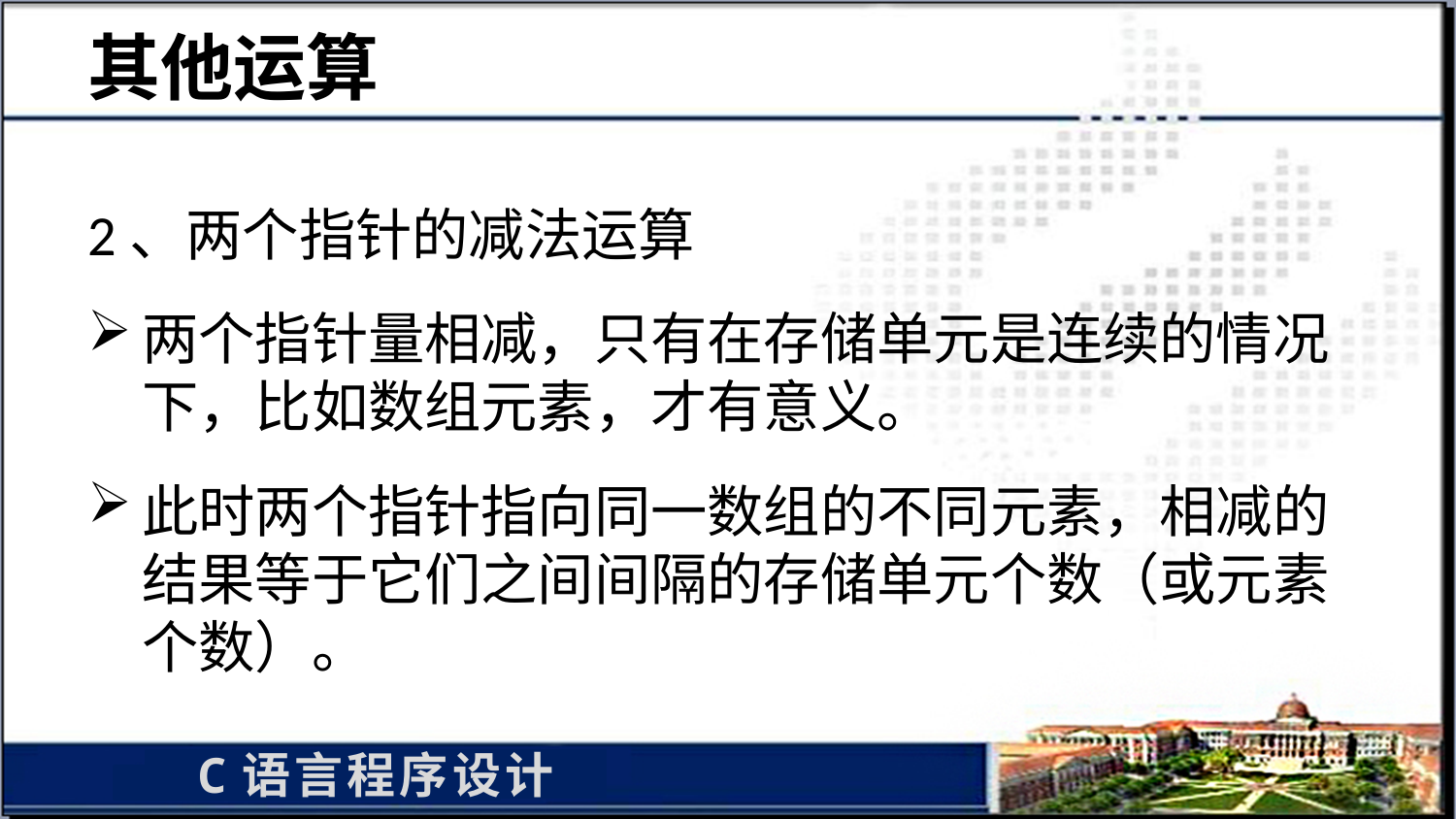

# 其他运算
2、两个指针的减法运算
两个指针量相减，只有在存储单元是连续的情况下，比如数组元素，才有意义。
此时两个指针指向同一数组的不同元素，相减的结果等于它们之间间隔的存储单元个数（或元素个数）。